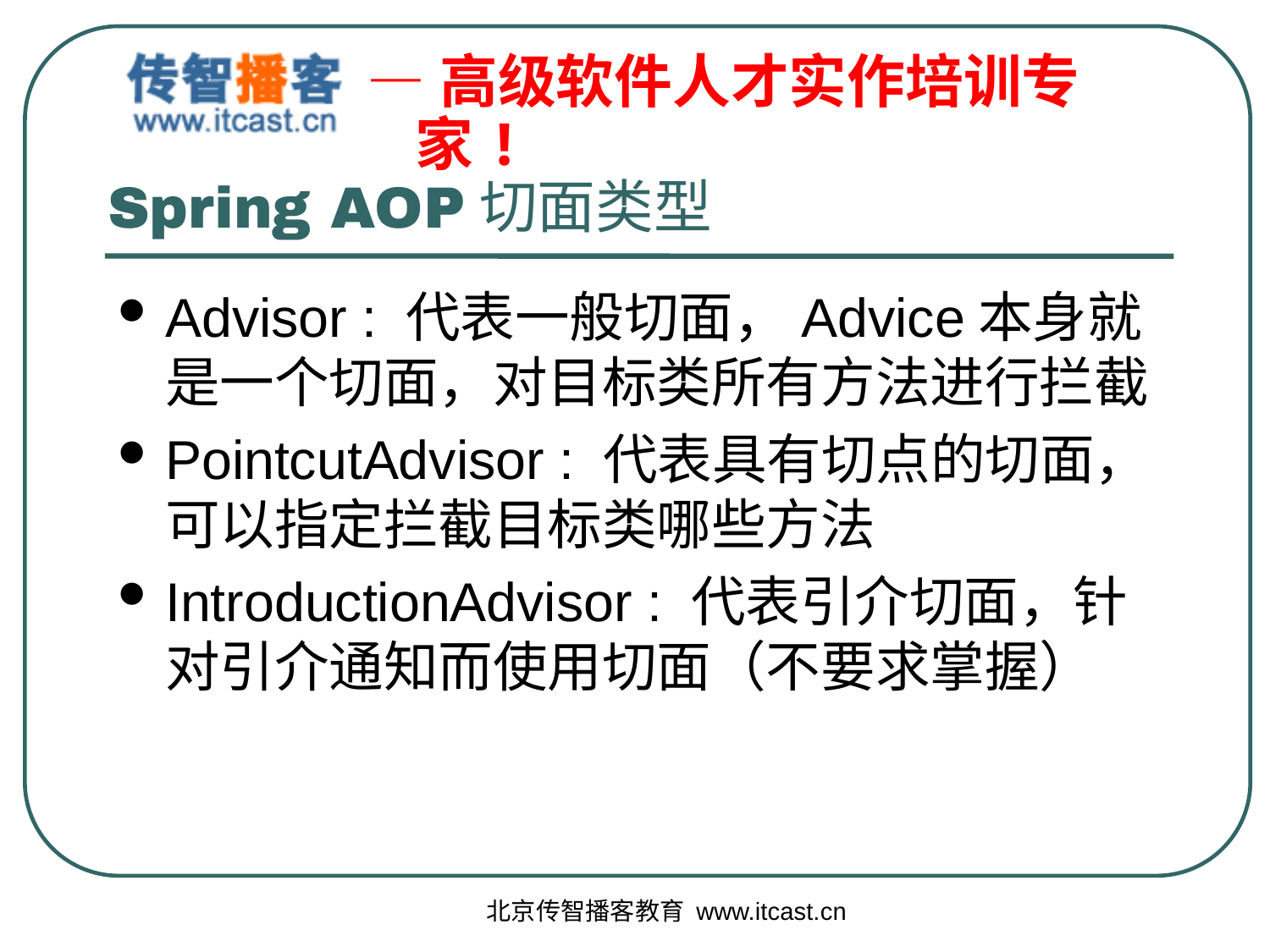

# Spring AOP切面类型
Advisor : 代表一般切面，Advice本身就是一个切面，对目标类所有方法进行拦截
PointcutAdvisor : 代表具有切点的切面，可以指定拦截目标类哪些方法
IntroductionAdvisor : 代表引介切面，针对引介通知而使用切面（不要求掌握）

北京传智播客教育 www.itcast.cn